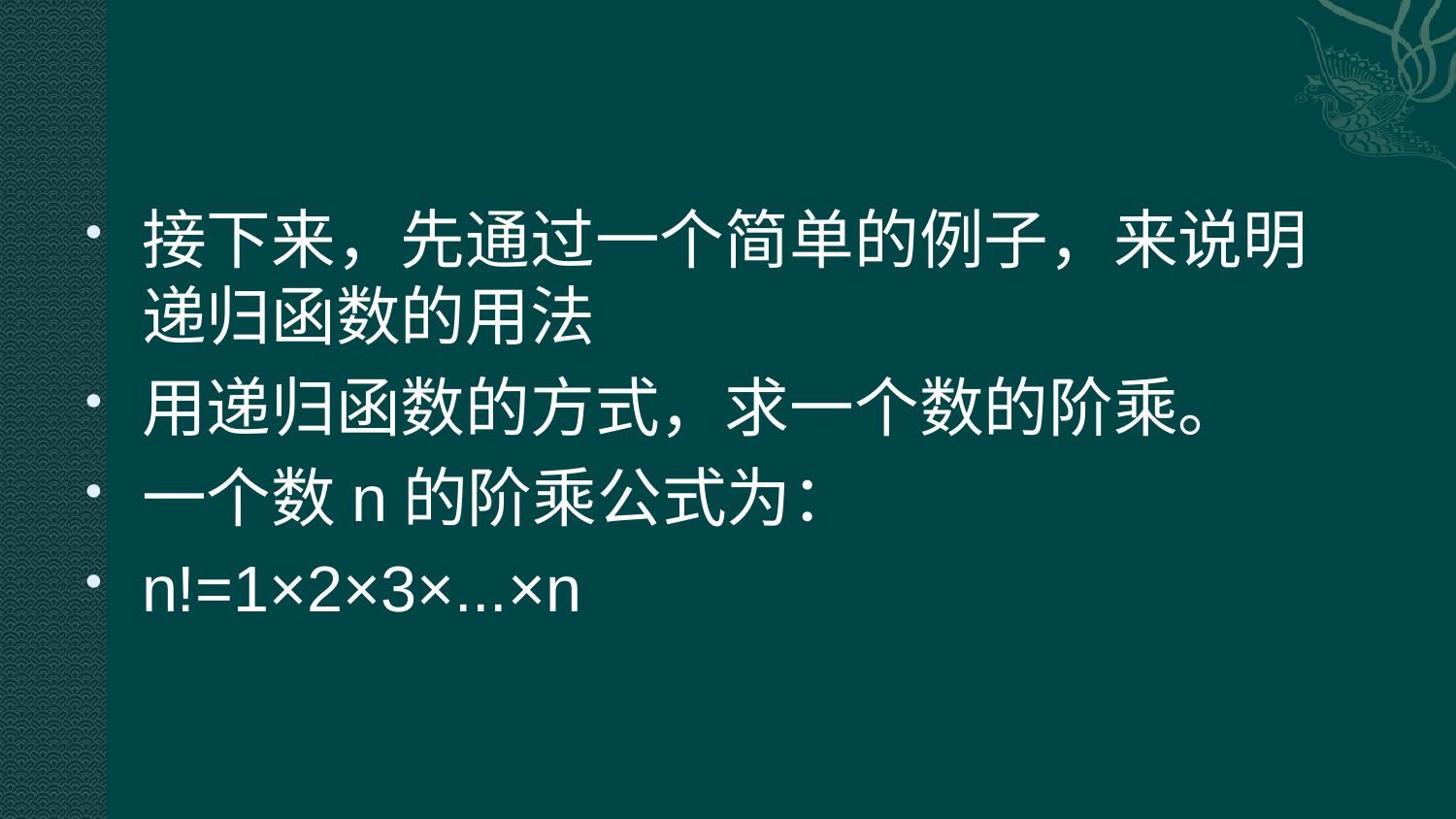

#
接下来，先通过一个简单的例子，来说明递归函数的用法
用递归函数的方式，求一个数的阶乘。
一个数n的阶乘公式为：
n!=1×2×3×...×n